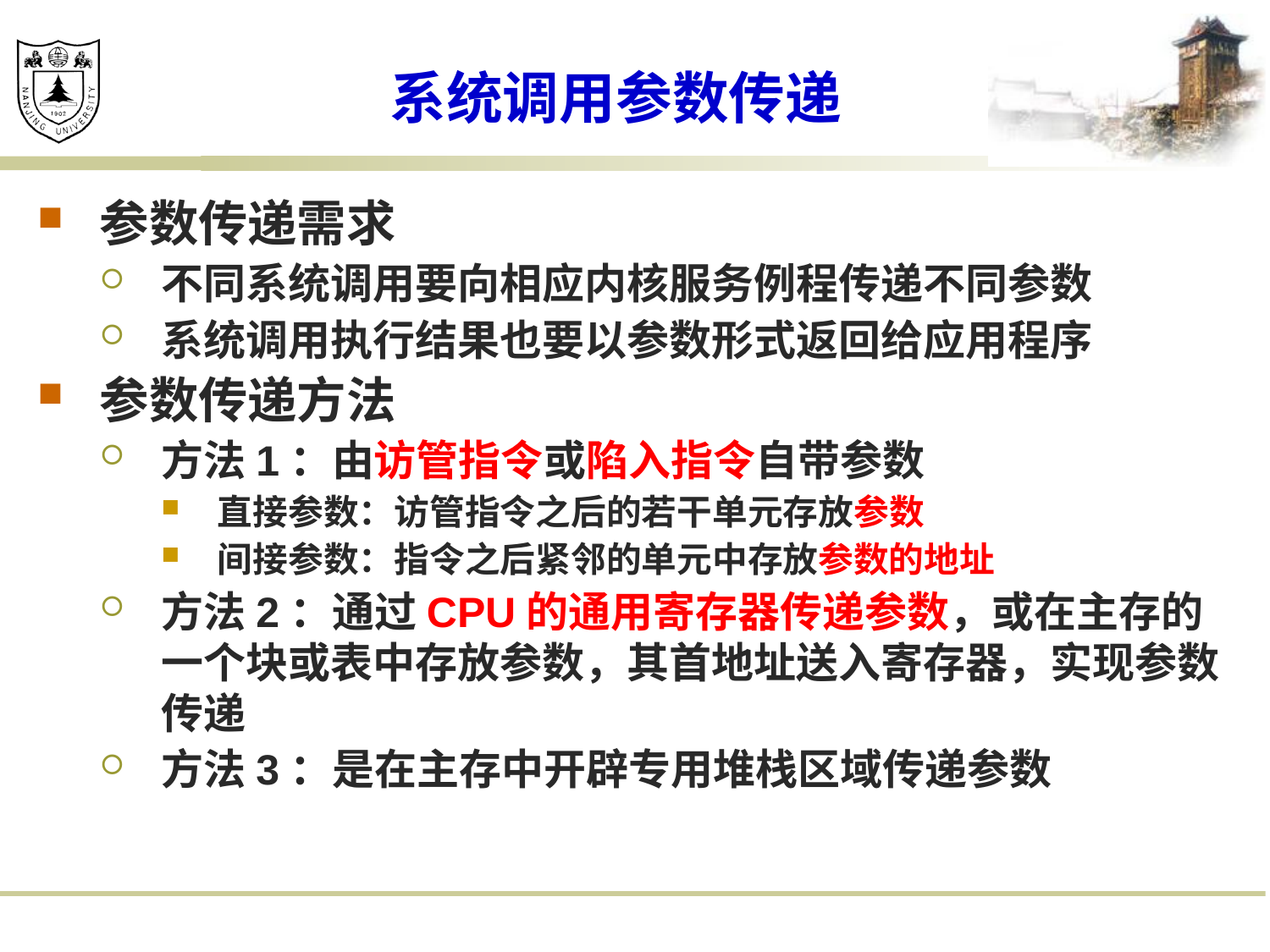

# 系统调用参数传递
参数传递需求
不同系统调用要向相应内核服务例程传递不同参数
系统调用执行结果也要以参数形式返回给应用程序
参数传递方法
方法1：由访管指令或陷入指令自带参数
直接参数：访管指令之后的若干单元存放参数
间接参数：指令之后紧邻的单元中存放参数的地址
方法2：通过CPU的通用寄存器传递参数，或在主存的一个块或表中存放参数，其首地址送入寄存器，实现参数传递
方法3：是在主存中开辟专用堆栈区域传递参数

108